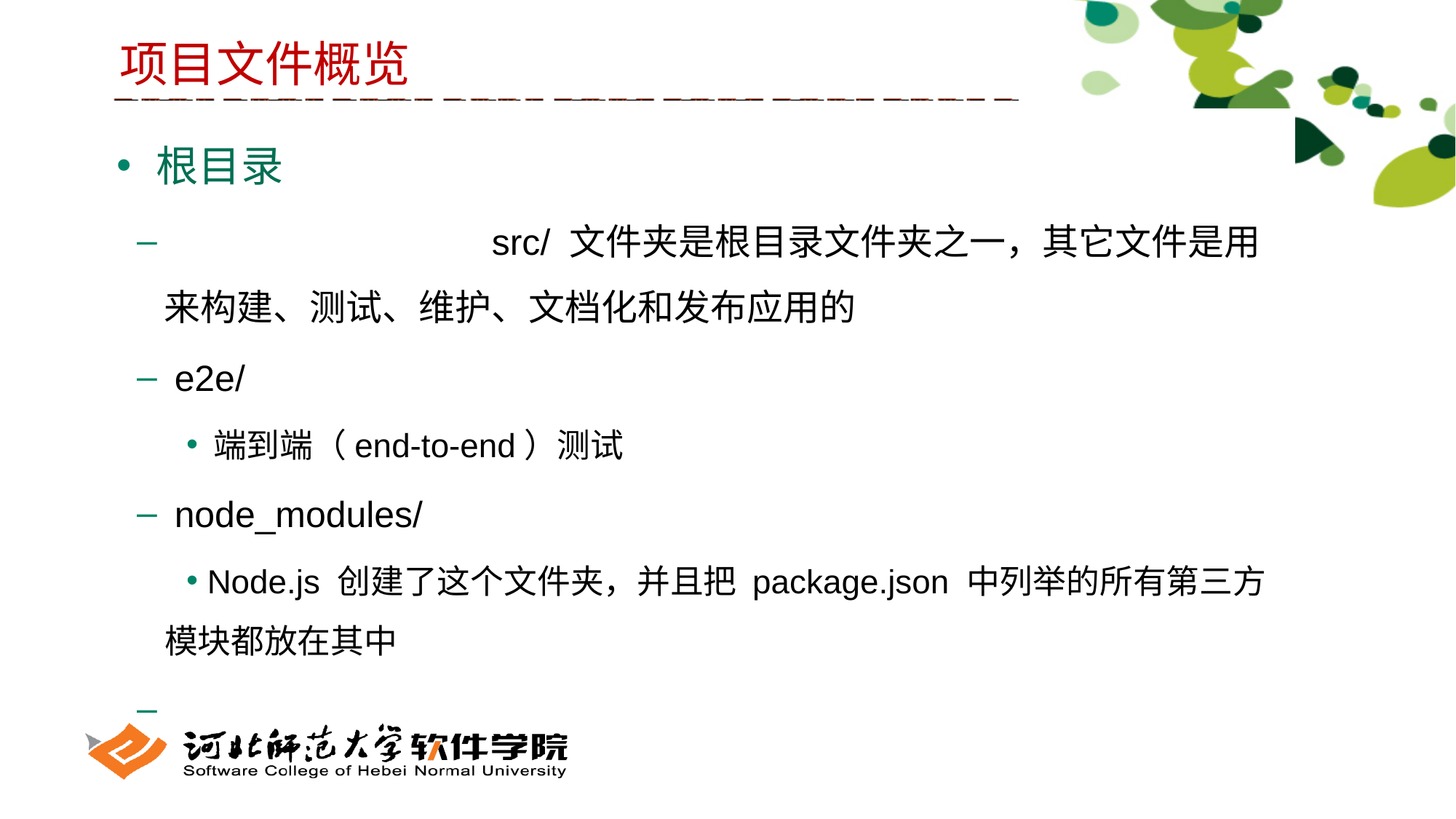

项目文件概览
 根目录
 			src/ 文件夹是根目录文件夹之一，其它文件是用来构建、测试、维护、文档化和发布应用的
 e2e/
 端到端（end-to-end）测试
 node_modules/
 Node.js 创建了这个文件夹，并且把 package.json 中列举的所有第三方模块都放在其中